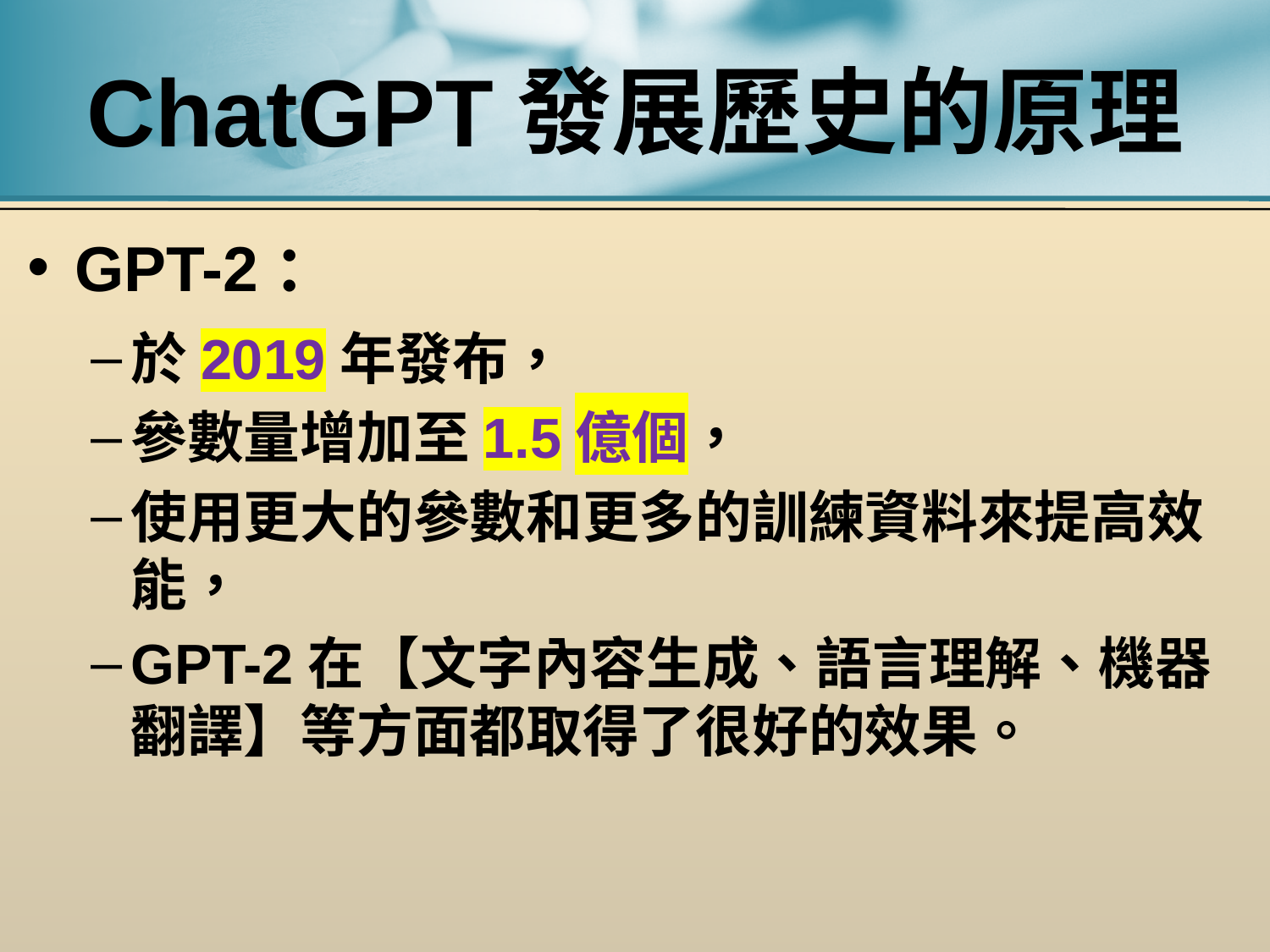

# ChatGPT發展歷史的原理
GPT-2：
於2019年發布，
參數量增加至1.5億個，
使用更大的參數和更多的訓練資料來提高效能，
GPT-2在【文字內容生成、語言理解、機器翻譯】等方面都取得了很好的效果。